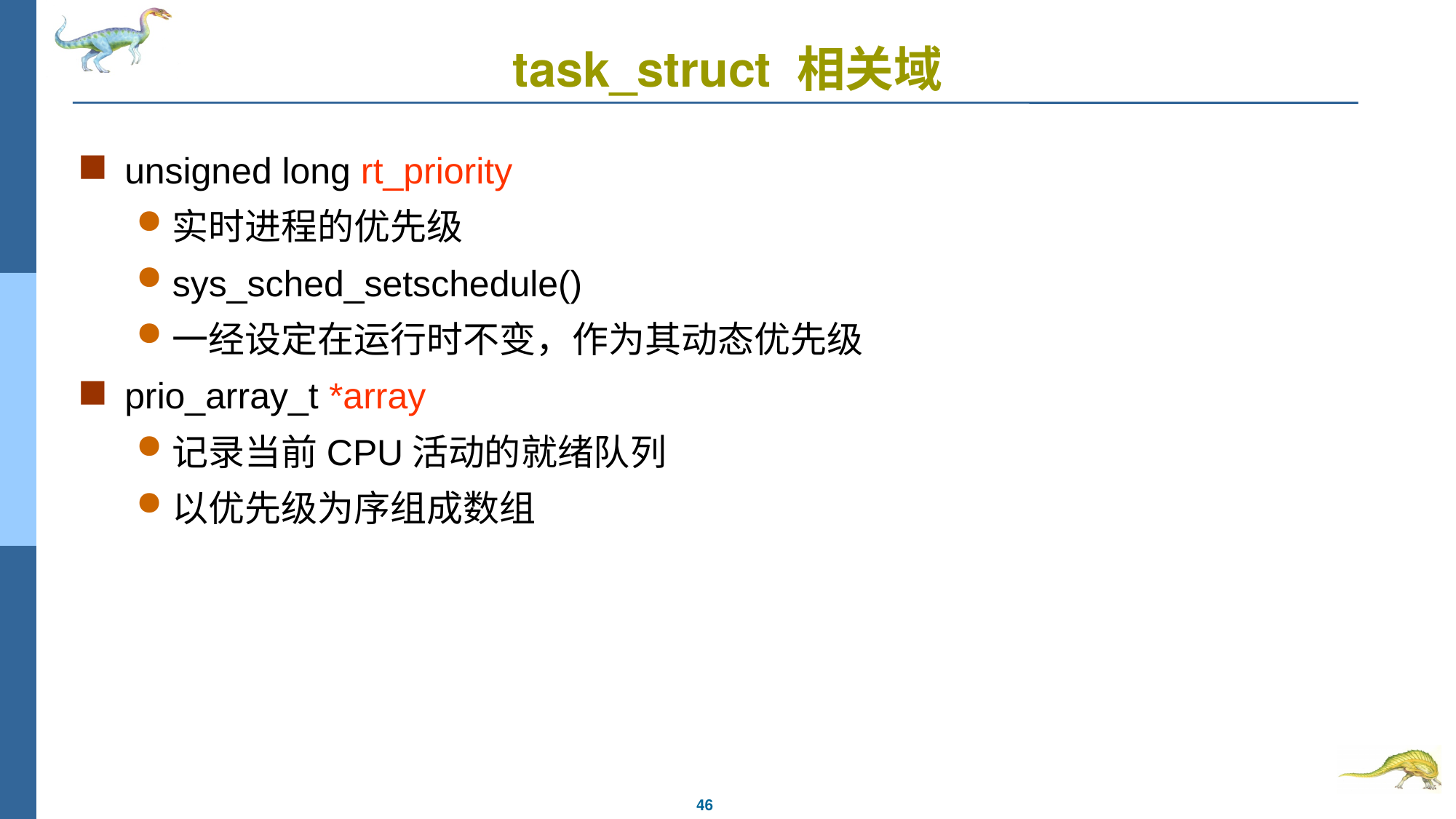

# task_struct 相关域
unsigned long rt_priority
实时进程的优先级
sys_sched_setschedule()
一经设定在运行时不变，作为其动态优先级
prio_array_t *array
记录当前CPU活动的就绪队列
以优先级为序组成数组